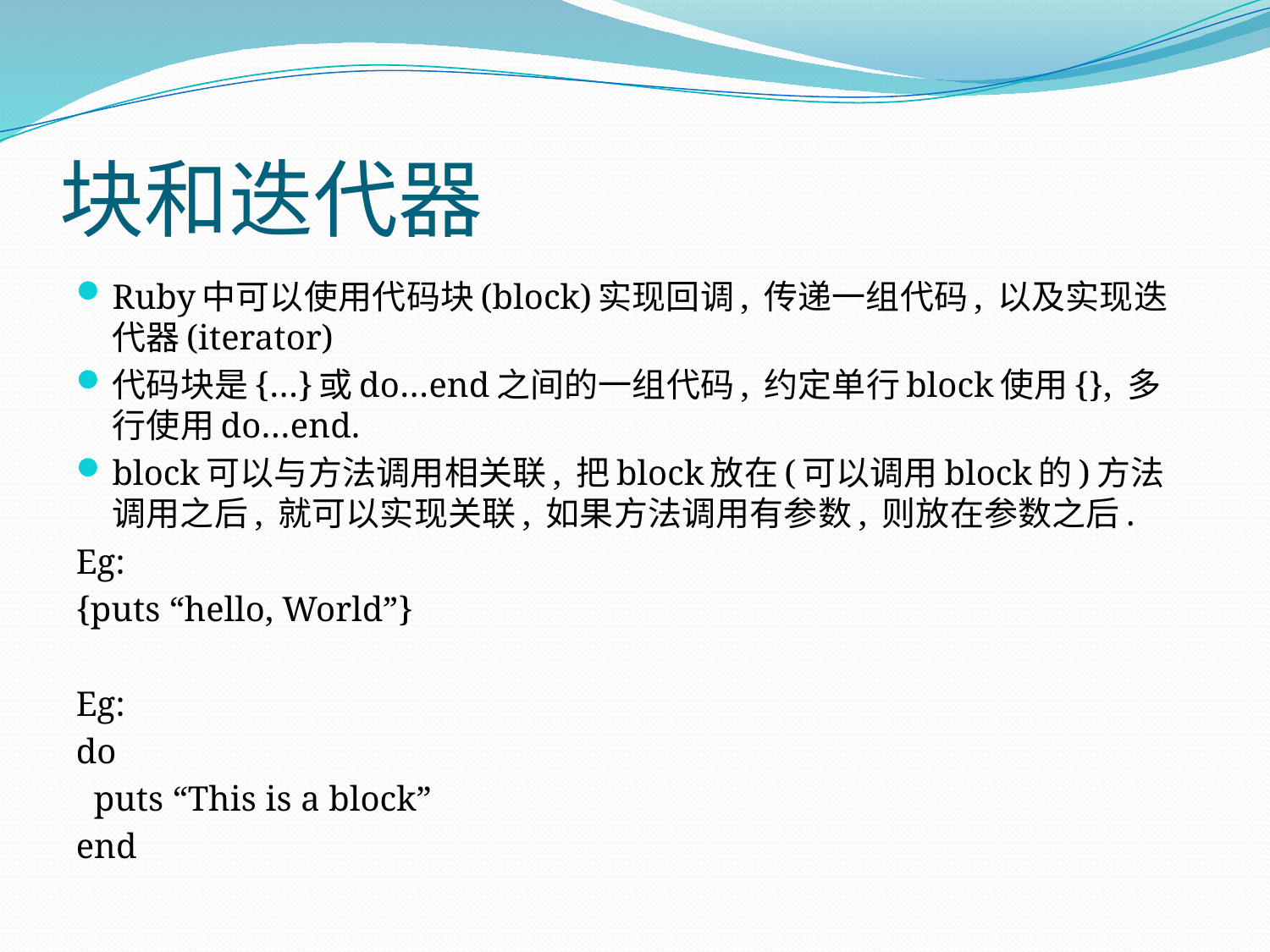

# 块和迭代器
Ruby中可以使用代码块(block)实现回调, 传递一组代码, 以及实现迭代器(iterator)
代码块是{…}或do…end之间的一组代码, 约定单行block使用{}, 多行使用do…end.
block可以与方法调用相关联, 把block放在(可以调用block的)方法调用之后, 就可以实现关联, 如果方法调用有参数, 则放在参数之后.
Eg:
{puts “hello, World”}

Eg:
do
  puts “This is a block”
end